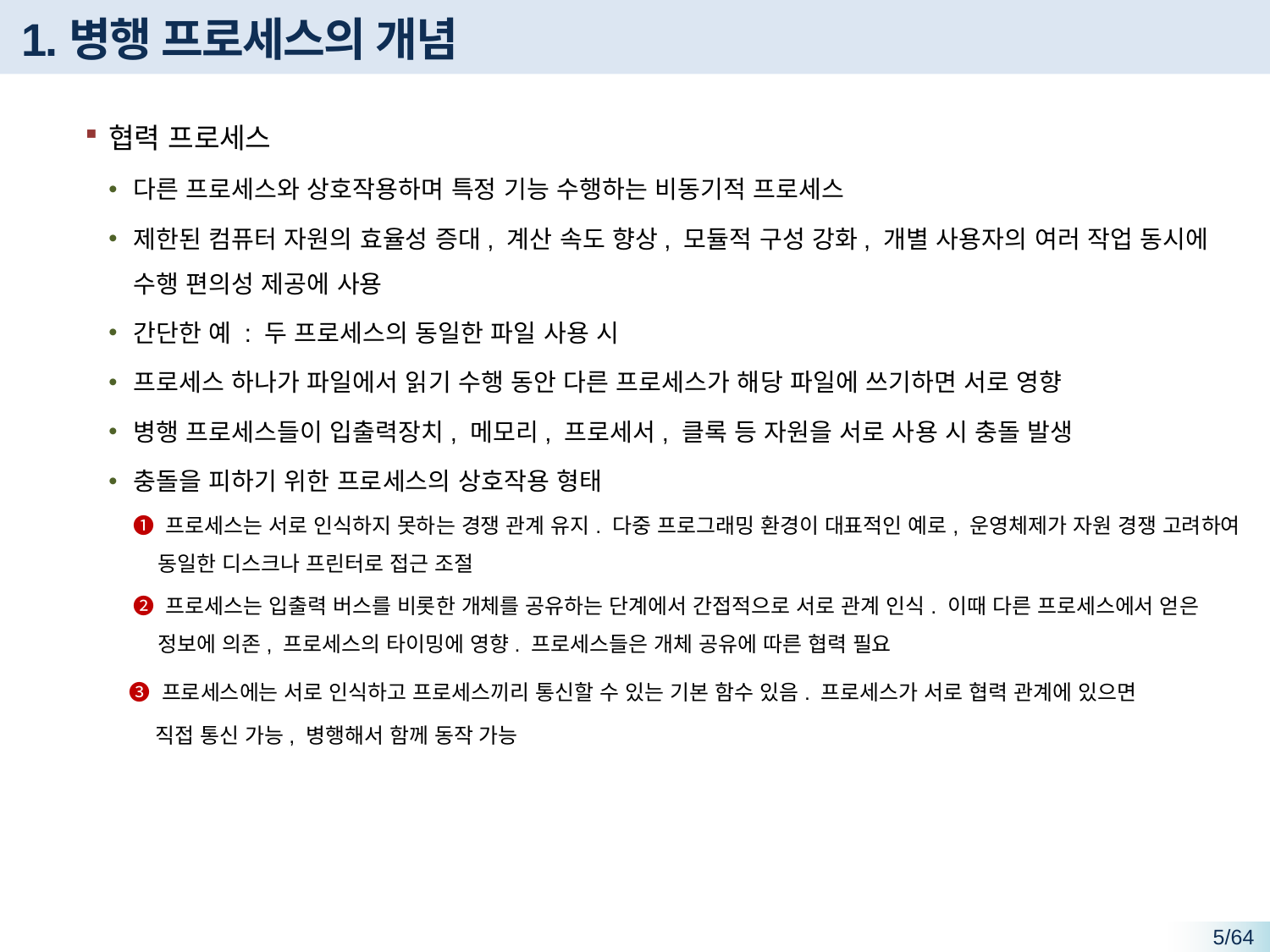

# 1.병행 프로세스의 개념
협력 프로세스
다른 프로세스와 상호작용하며 특정 기능 수행하는 비동기적 프로세스
제한된 컴퓨터 자원의 효율성 증대, 계산 속도 향상, 모듈적 구성 강화, 개별 사용자의 여러 작업 동시에 수행 편의성 제공에 사용
간단한 예 : 두 프로세스의 동일한 파일 사용 시
프로세스 하나가 파일에서 읽기 수행 동안 다른 프로세스가 해당 파일에 쓰기하면 서로 영향
병행 프로세스들이 입출력장치, 메모리, 프로세서, 클록 등 자원을 서로 사용 시 충돌 발생
충돌을 피하기 위한 프로세스의 상호작용 형태
❶ 프로세스는 서로 인식하지 못하는 경쟁 관계 유지. 다중 프로그래밍 환경이 대표적인 예로, 운영체제가 자원 경쟁 고려하여 동일한 디스크나 프린터로 접근 조절
❷ 프로세스는 입출력 버스를 비롯한 개체를 공유하는 단계에서 간접적으로 서로 관계 인식. 이때 다른 프로세스에서 얻은 정보에 의존, 프로세스의 타이밍에 영향. 프로세스들은 개체 공유에 따른 협력 필요
   ❸ 프로세스에는 서로 인식하고 프로세스끼리 통신할 수 있는 기본 함수 있음. 프로세스가 서로 협력 관계에 있으면
       직접 통신 가능, 병행해서 함께 동작 가능